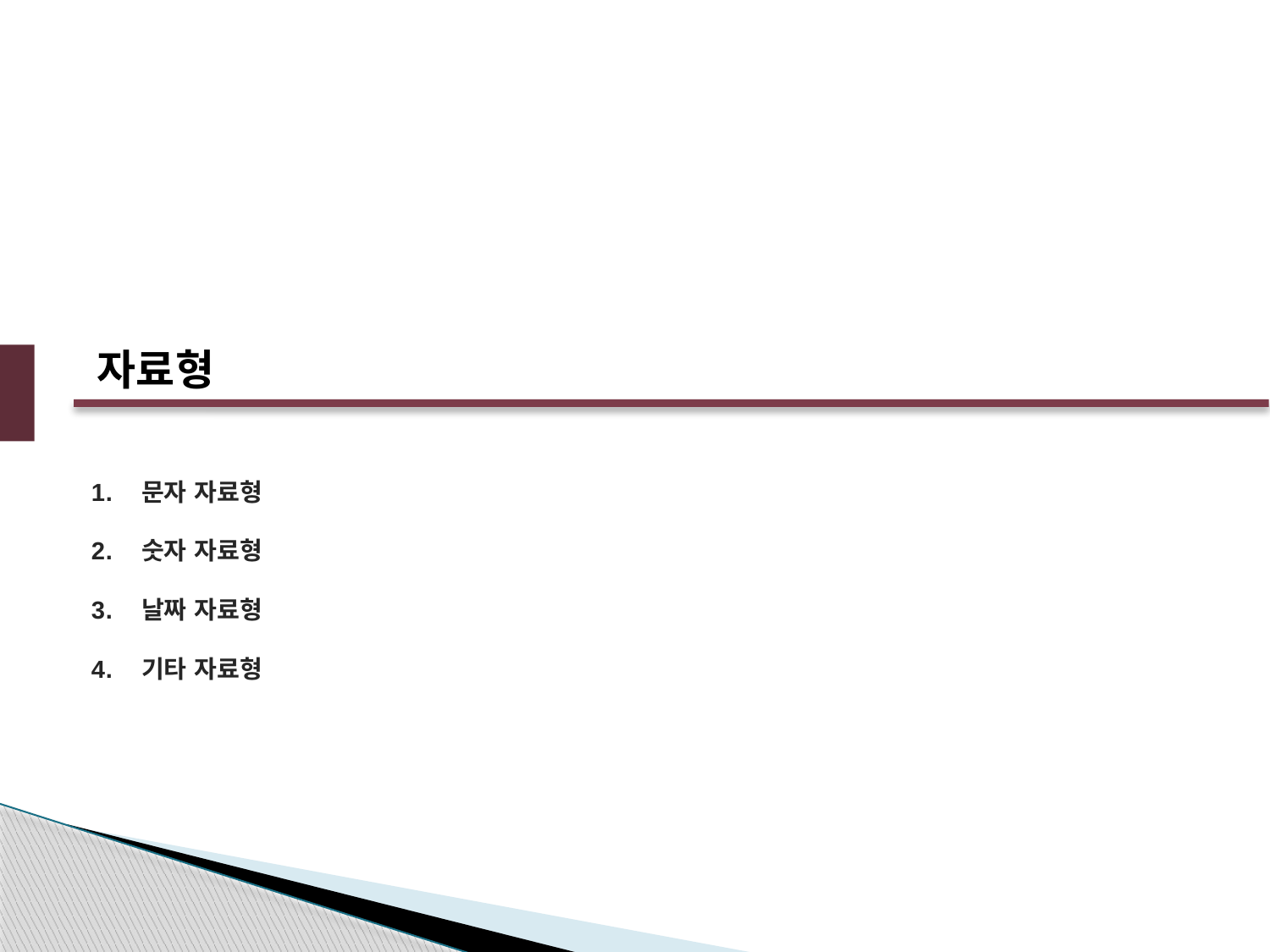

자료형

문자 자료형
숫자 자료형
날짜 자료형
기타 자료형